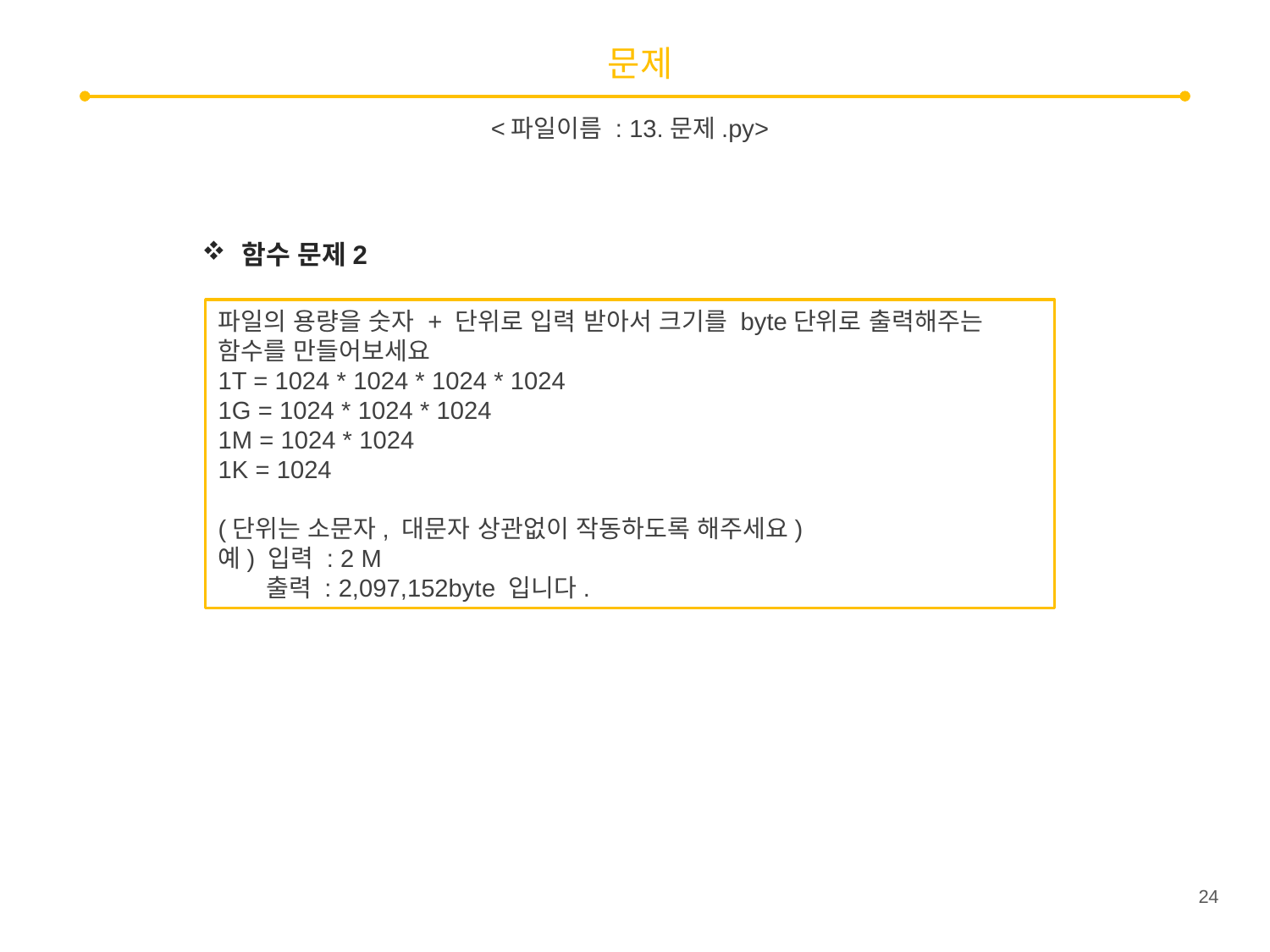

# 문제
<파일이름 : 13.문제.py>
함수 문제2
파일의 용량을 숫자 + 단위로 입력 받아서 크기를 byte단위로 출력해주는
함수를 만들어보세요
1T = 1024 * 1024 * 1024 * 1024
1G = 1024 * 1024 * 1024
1M = 1024 * 1024
1K = 1024

(단위는 소문자, 대문자 상관없이 작동하도록 해주세요)
예) 입력 : 2 M
      출력 : 2,097,152byte 입니다.